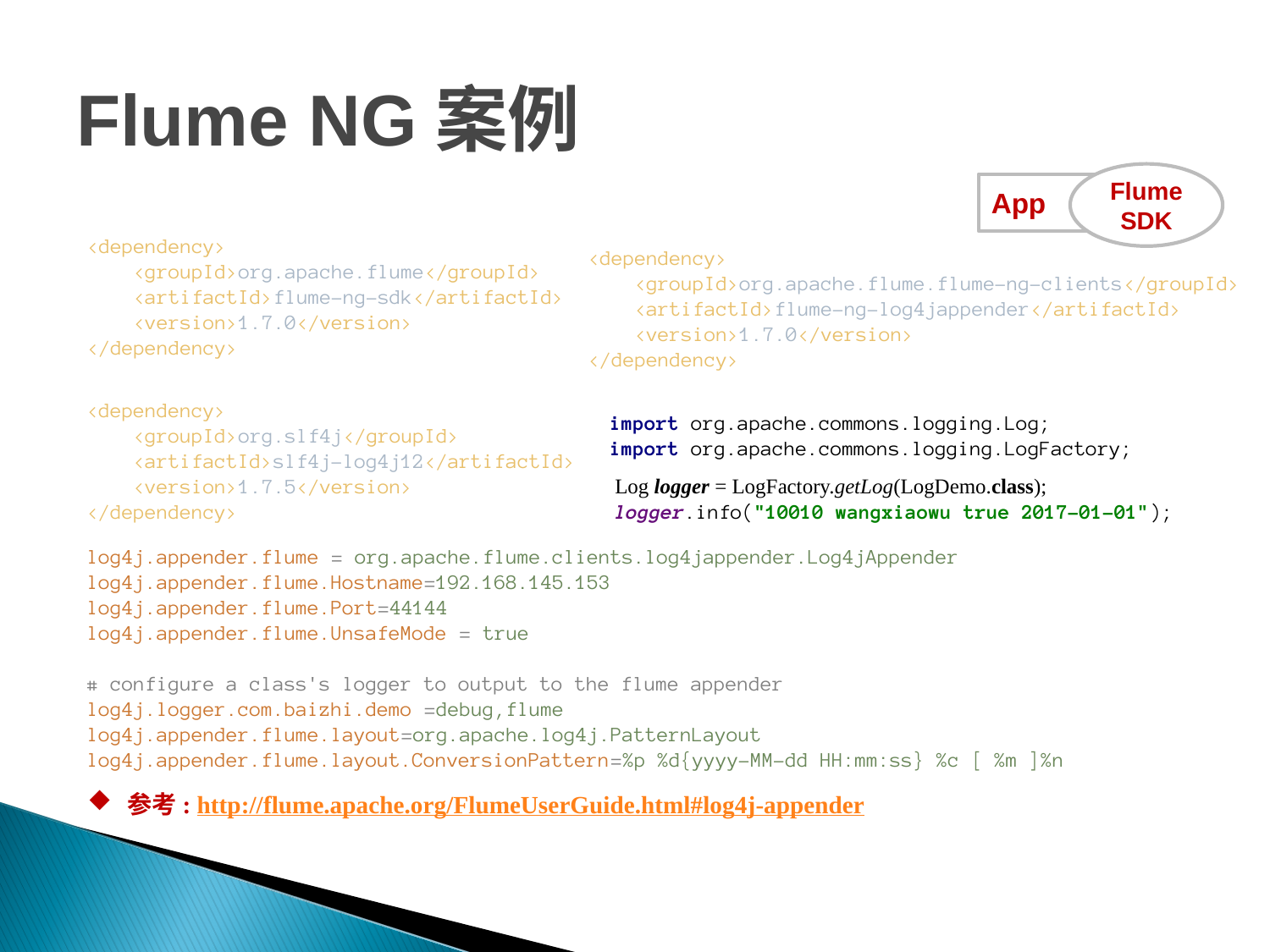

# Flume NG案例
FlumeSDK
App
<dependency>
    <groupId>org.apache.flume</groupId>
    <artifactId>flume-ng-sdk</artifactId>
    <version>1.7.0</version>
</dependency>
<dependency>
    <groupId>org.apache.flume.flume-ng-clients</groupId>
    <artifactId>flume-ng-log4jappender</artifactId>
    <version>1.7.0</version>
</dependency>
<dependency>
    <groupId>org.slf4j</groupId>
    <artifactId>slf4j-log4j12</artifactId>
    <version>1.7.5</version>
</dependency>
import org.apache.commons.logging.Log;
import org.apache.commons.logging.LogFactory;
Log logger = LogFactory.getLog(LogDemo.class);
logger.info("10010 wangxiaowu true 2017-01-01");
log4j.appender.flume = org.apache.flume.clients.log4jappender.Log4jAppender
log4j.appender.flume.Hostname=192.168.145.153
log4j.appender.flume.Port=44144
log4j.appender.flume.UnsafeMode = true
# configure a class's logger to output to the flume appender
log4j.logger.com.baizhi.demo =debug,flume
log4j.appender.flume.layout=org.apache.log4j.PatternLayout
log4j.appender.flume.layout.ConversionPattern=%p %d{yyyy-MM-dd HH:mm:ss} %c [ %m ]%n
参考: http://flume.apache.org/FlumeUserGuide.html#log4j-appender